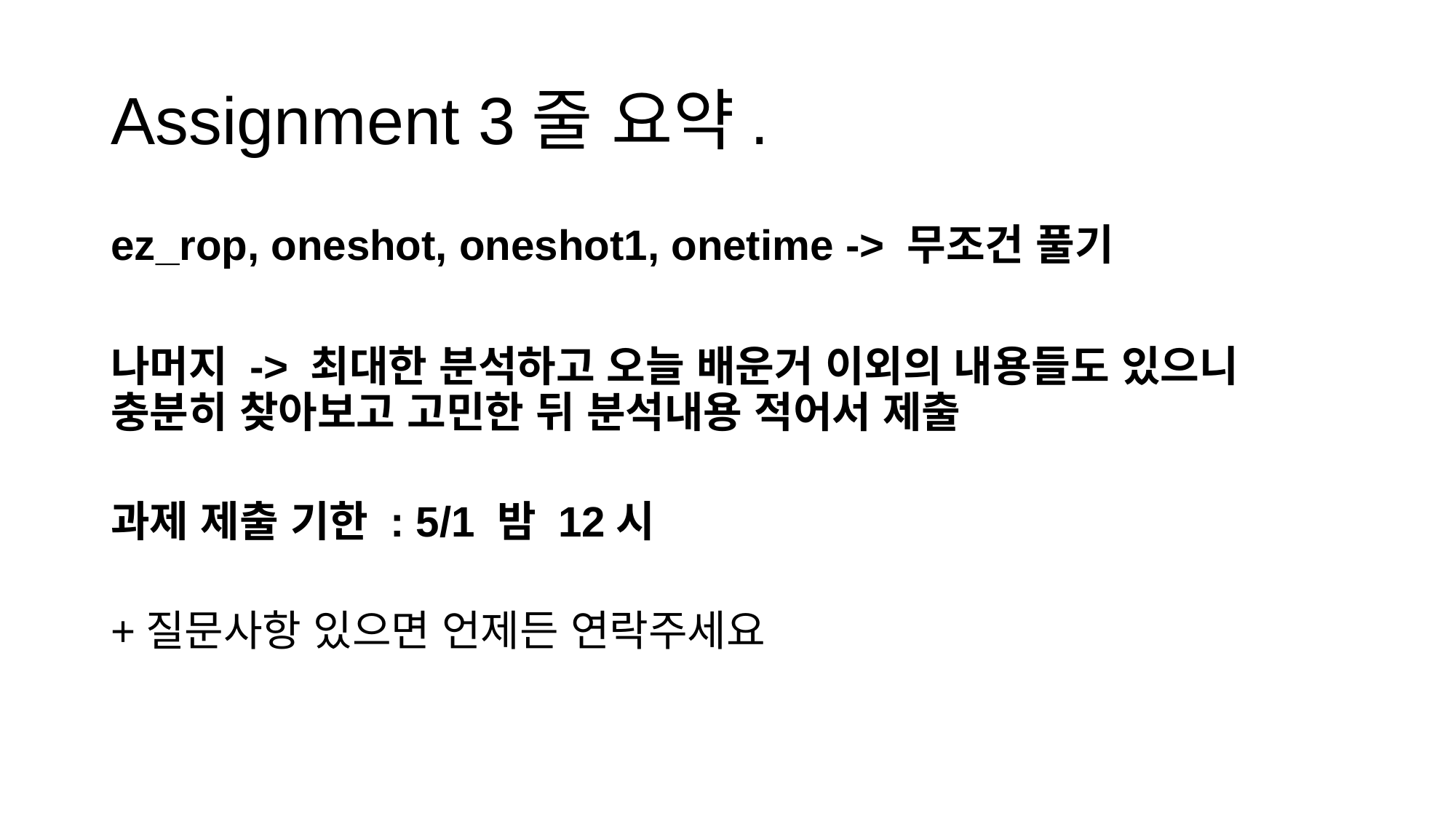

# Assignment 3줄 요약.
ez_rop, oneshot, oneshot1, onetime -> 무조건 풀기

나머지 -> 최대한 분석하고 오늘 배운거 이외의 내용들도 있으니 충분히 찾아보고 고민한 뒤 분석내용 적어서 제출

과제 제출 기한 : 5/1 밤 12시

+질문사항 있으면 언제든 연락주세요